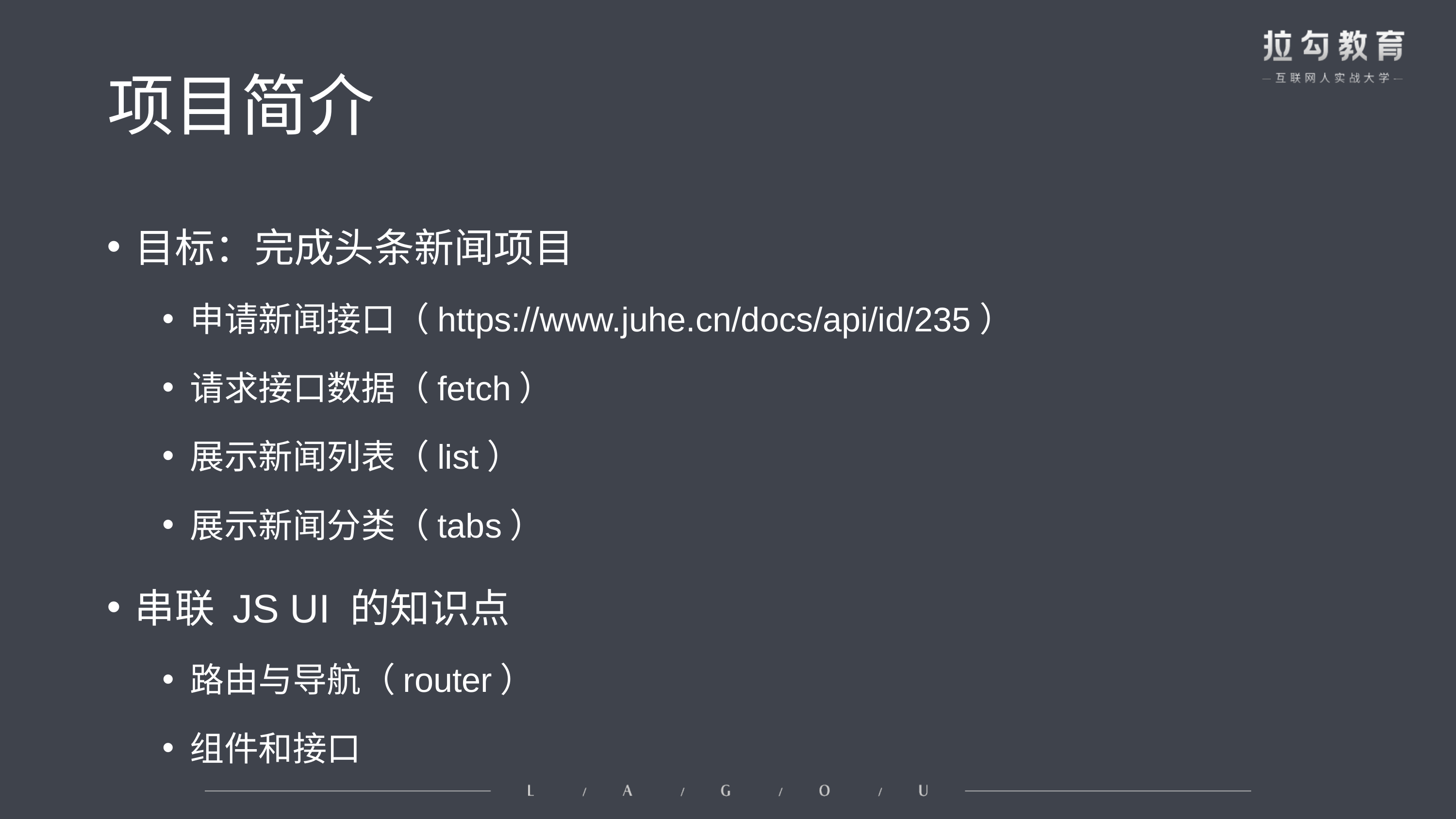

# 项目简介
目标：完成头条新闻项目
申请新闻接口（https://www.juhe.cn/docs/api/id/235）
请求接口数据（fetch）
展示新闻列表（list）
展示新闻分类（tabs）
串联 JS UI 的知识点
路由与导航（router）
组件和接口